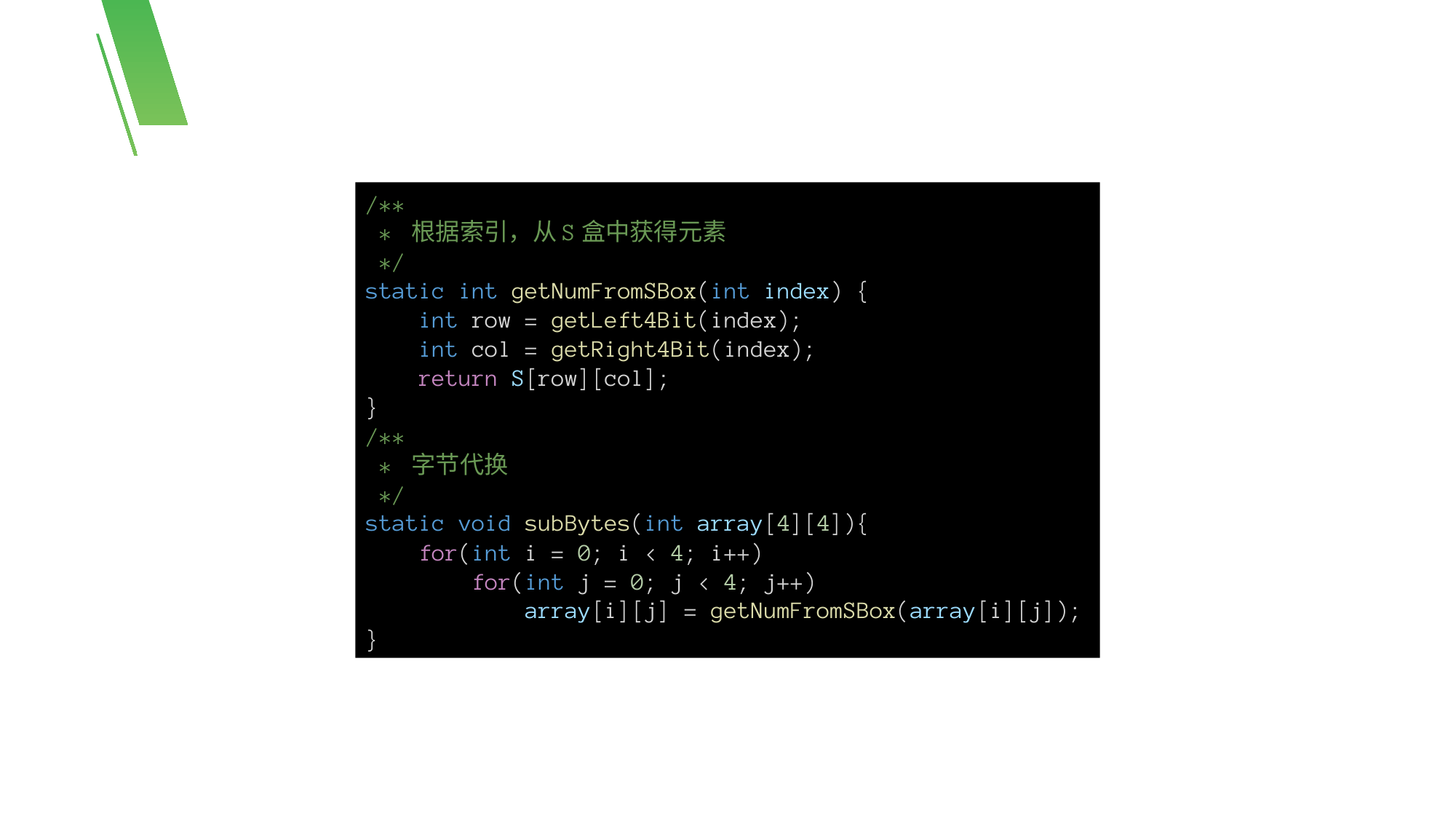

/**
 * 根据索引，从S盒中获得元素
 */
static int getNumFromSBox(int index) {
    int row = getLeft4Bit(index);
    int col = getRight4Bit(index);
    return S[row][col];
}
/**
 * 字节代换
 */
static void subBytes(int array[4][4]){
    for(int i = 0; i < 4; i++)
        for(int j = 0; j < 4; j++)
            array[i][j] = getNumFromSBox(array[i][j]);
}